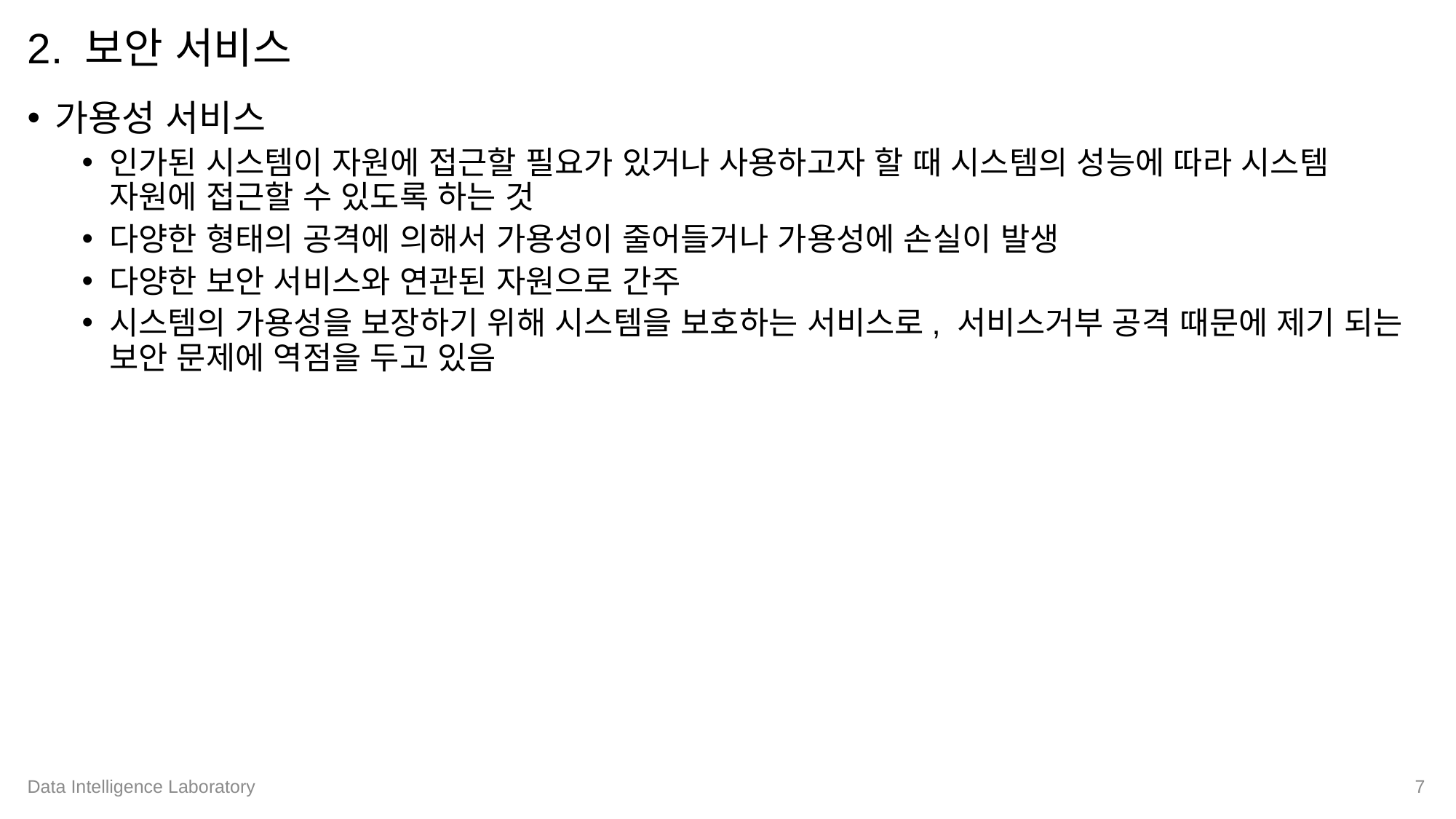

# 2. 보안 서비스
가용성 서비스
인가된 시스템이 자원에 접근할 필요가 있거나 사용하고자 할 때 시스템의 성능에 따라 시스템 자원에 접근할 수 있도록 하는 것
다양한 형태의 공격에 의해서 가용성이 줄어들거나 가용성에 손실이 발생
다양한 보안 서비스와 연관된 자원으로 간주
시스템의 가용성을 보장하기 위해 시스템을 보호하는 서비스로, 서비스거부 공격 때문에 제기 되는 보안 문제에 역점을 두고 있음

Data Intelligence Laboratory
7